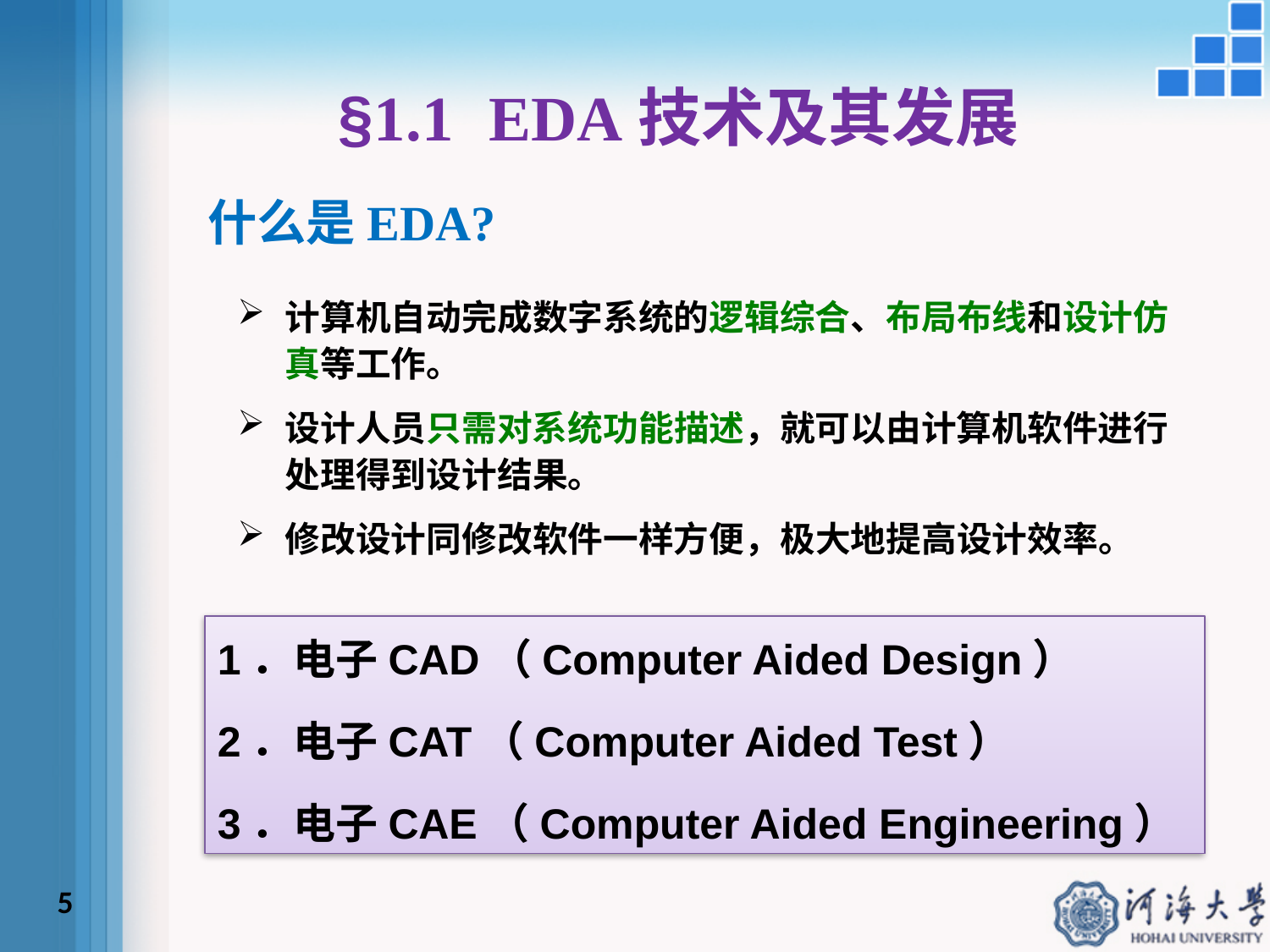

# §1.1  EDA技术及其发展
什么是EDA?
计算机自动完成数字系统的逻辑综合、布局布线和设计仿真等工作。
设计人员只需对系统功能描述，就可以由计算机软件进行处理得到设计结果。
修改设计同修改软件一样方便，极大地提高设计效率。
1．电子CAD（Computer Aided Design）
2．电子CAT（Computer Aided Test）
3．电子CAE（Computer Aided Engineering）
5